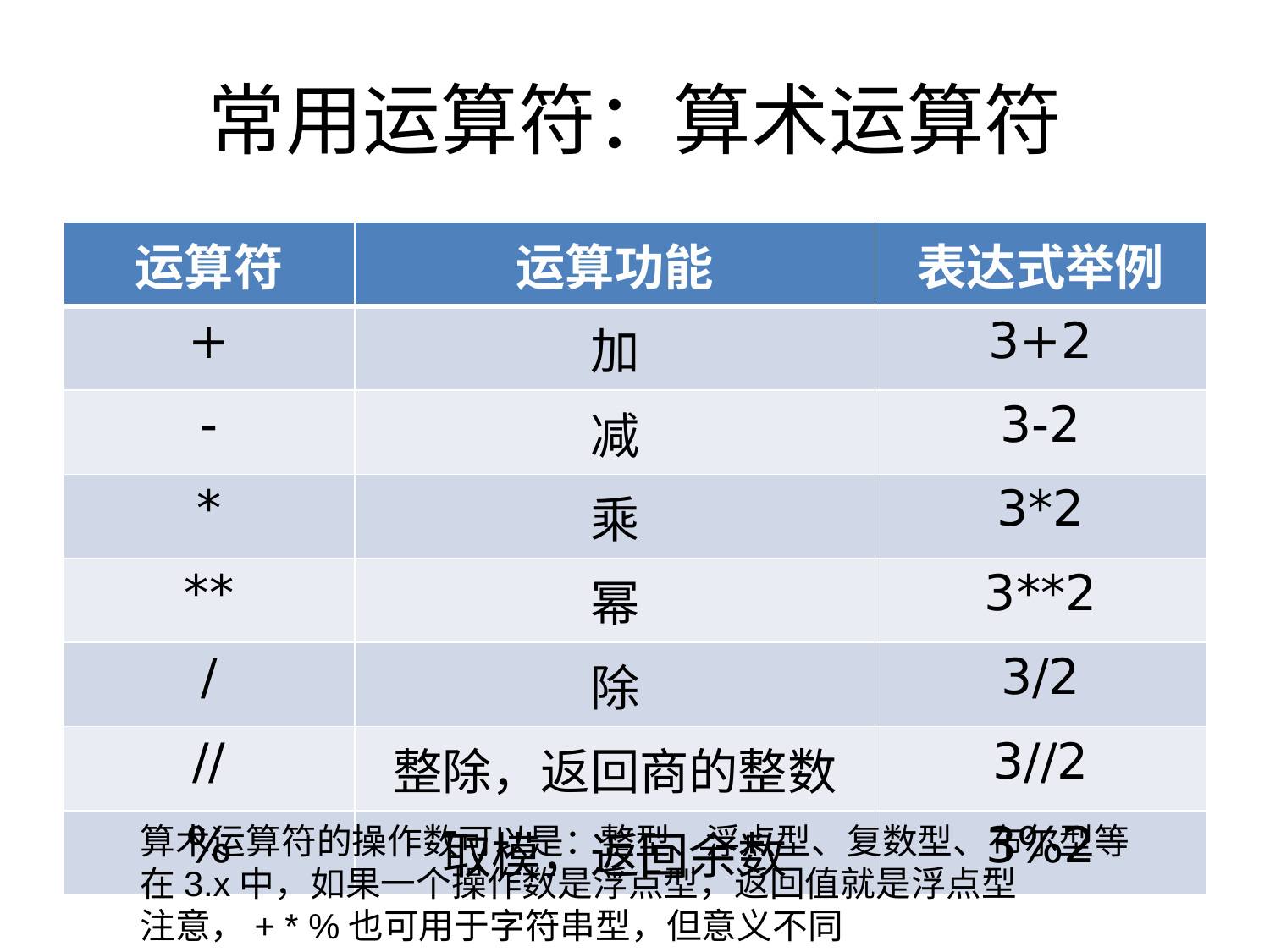

# 常用运算符：算术运算符
| 运算符 | 运算功能 | 表达式举例 |
| --- | --- | --- |
| + | 加 | 3+2 |
| - | 减 | 3-2 |
| \* | 乘 | 3\*2 |
| \*\* | 幂 | 3\*\*2 |
| / | 除 | 3/2 |
| // | 整除，返回商的整数 | 3//2 |
| % | 取模，返回余数 | 3%2 |
算术运算符的操作数可以是：整型、浮点型、复数型、布尔型等
在3.x中，如果一个操作数是浮点型，返回值就是浮点型
注意，+ * %也可用于字符串型，但意义不同